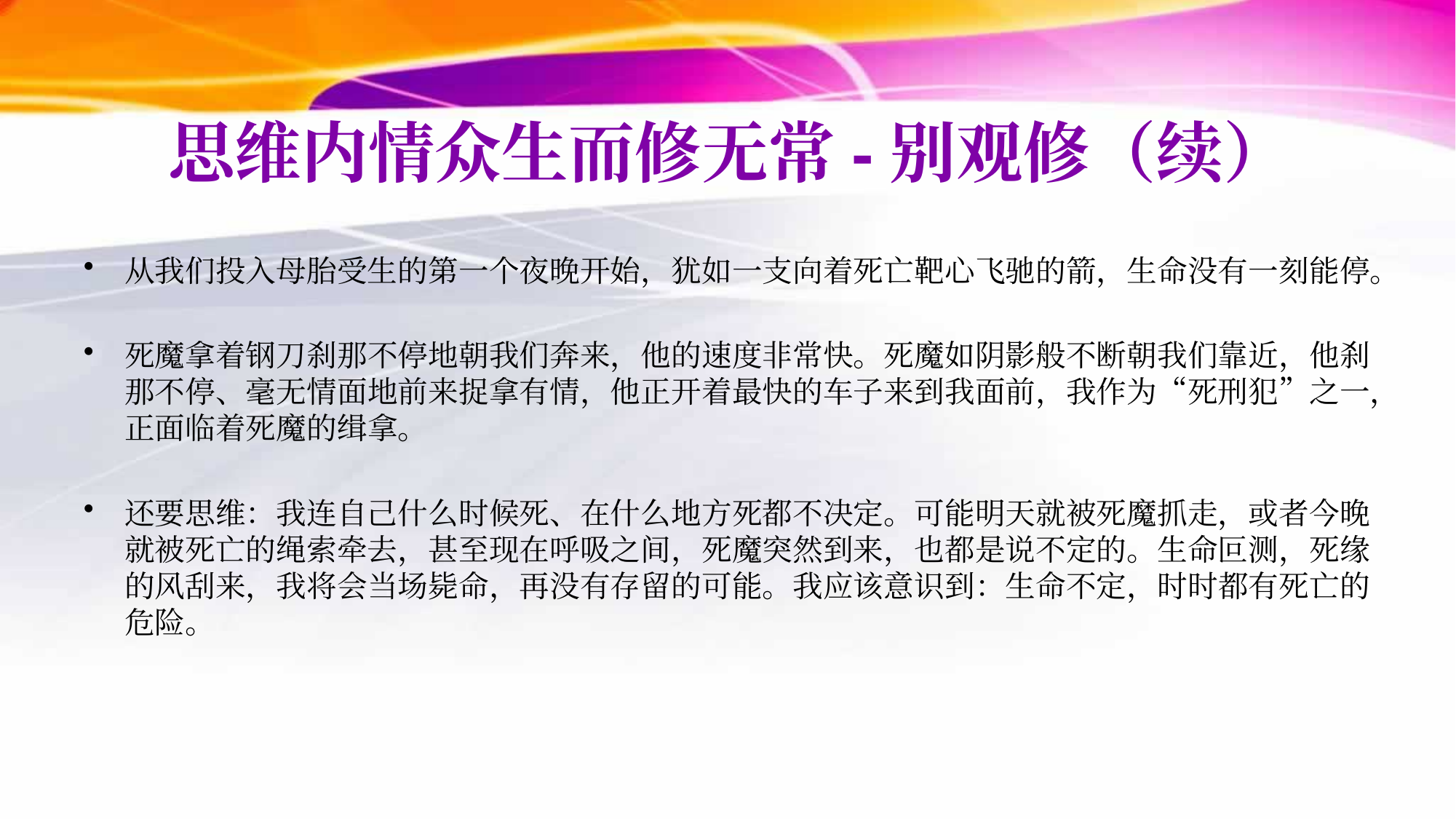

# 思维内情众生而修无常-别观修（续）
从我们投入母胎受生的第一个夜晚开始，犹如一支向着死亡靶心飞驰的箭，生命没有一刻能停。

死魔拿着钢刀刹那不停地朝我们奔来，他的速度非常快。死魔如阴影般不断朝我们靠近，他刹那不停、毫无情面地前来捉拿有情，他正开着最快的车子来到我面前，我作为“死刑犯”之一，正面临着死魔的缉拿。

还要思维：我连自己什么时候死、在什么地方死都不决定。可能明天就被死魔抓走，或者今晚就被死亡的绳索牵去，甚至现在呼吸之间，死魔突然到来，也都是说不定的。生命叵测，死缘的风刮来，我将会当场毙命，再没有存留的可能。我应该意识到：生命不定，时时都有死亡的危险。